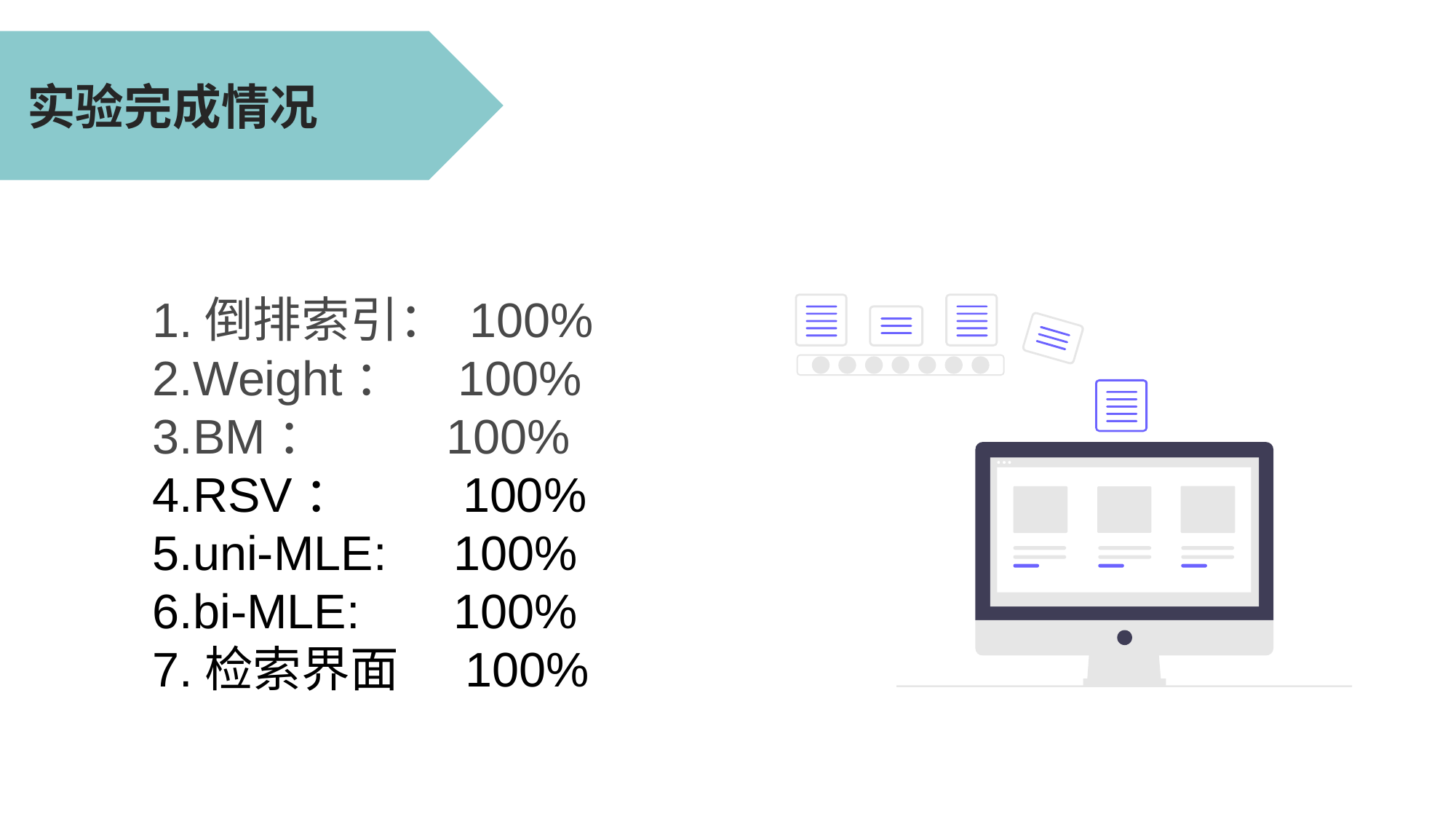

实验完成情况
1.倒排索引： 100%
2.Weight：    100%
3.BM：          100%
4.RSV：         100%
5.uni-MLE:     100%
6.bi-MLE:       100%
7.检索界面     100%